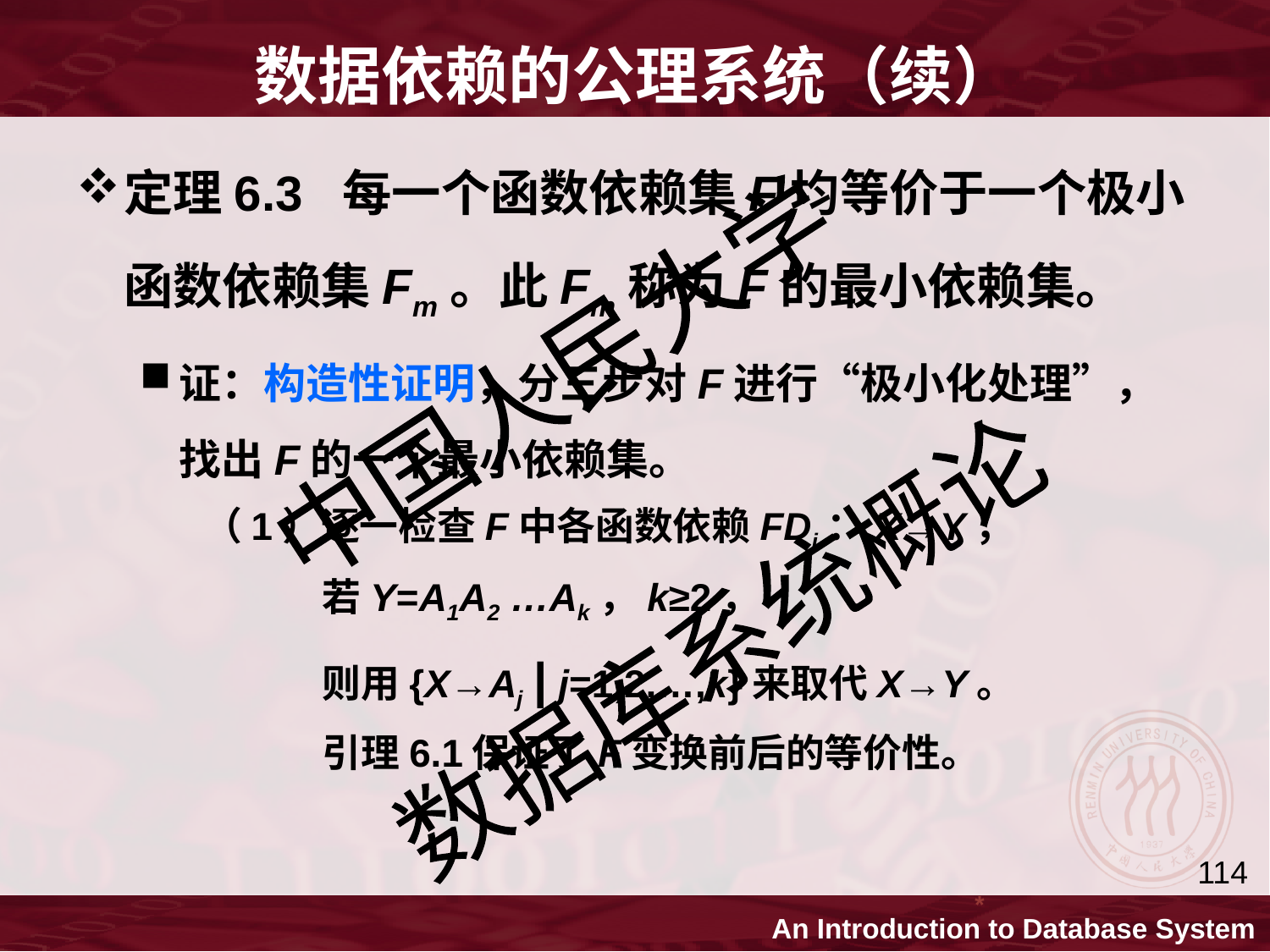

数据依赖的公理系统（续）
定理6.3  每一个函数依赖集F均等价于一个极小函数依赖集Fm。此Fm称为F的最小依赖集。
证：构造性证明，分三步对F进行“极小化处理”，找出F的一个最小依赖集。
（1）逐一检查F中各函数依赖FDi：X→Y，
   		       若Y=A1A2 …Ak，k≥2，
    		       则用{X→Aj | j=1,2,…,k}来取代X→Y。
    		       引理6.1保证了F变换前后的等价性。
*